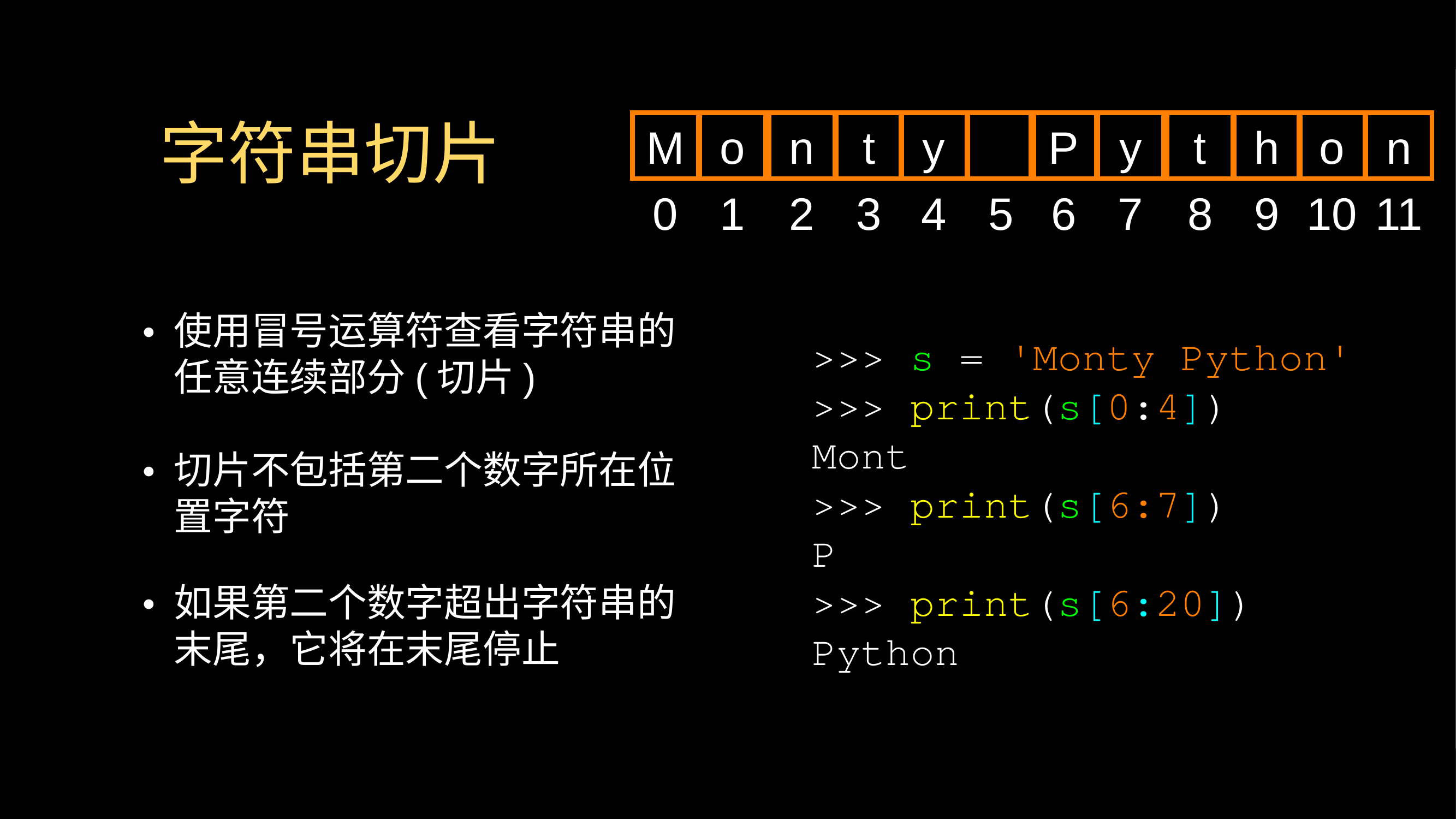

# 字符串切片

M

o

n

t

y

P

y

t

h

o

n
0
1
2
3
4
5
6
7
8
9
10
11
使用冒号运算符查看字符串的任意连续部分(切片)

切片不包括第二个数字所在位置字符
如果第二个数字超出字符串的末尾，它将在末尾停止
>>> s = 'Monty Python'
>>> print(s[0:4])
Mont
>>> print(s[6:7])
P
>>> print(s[6:20])
Python